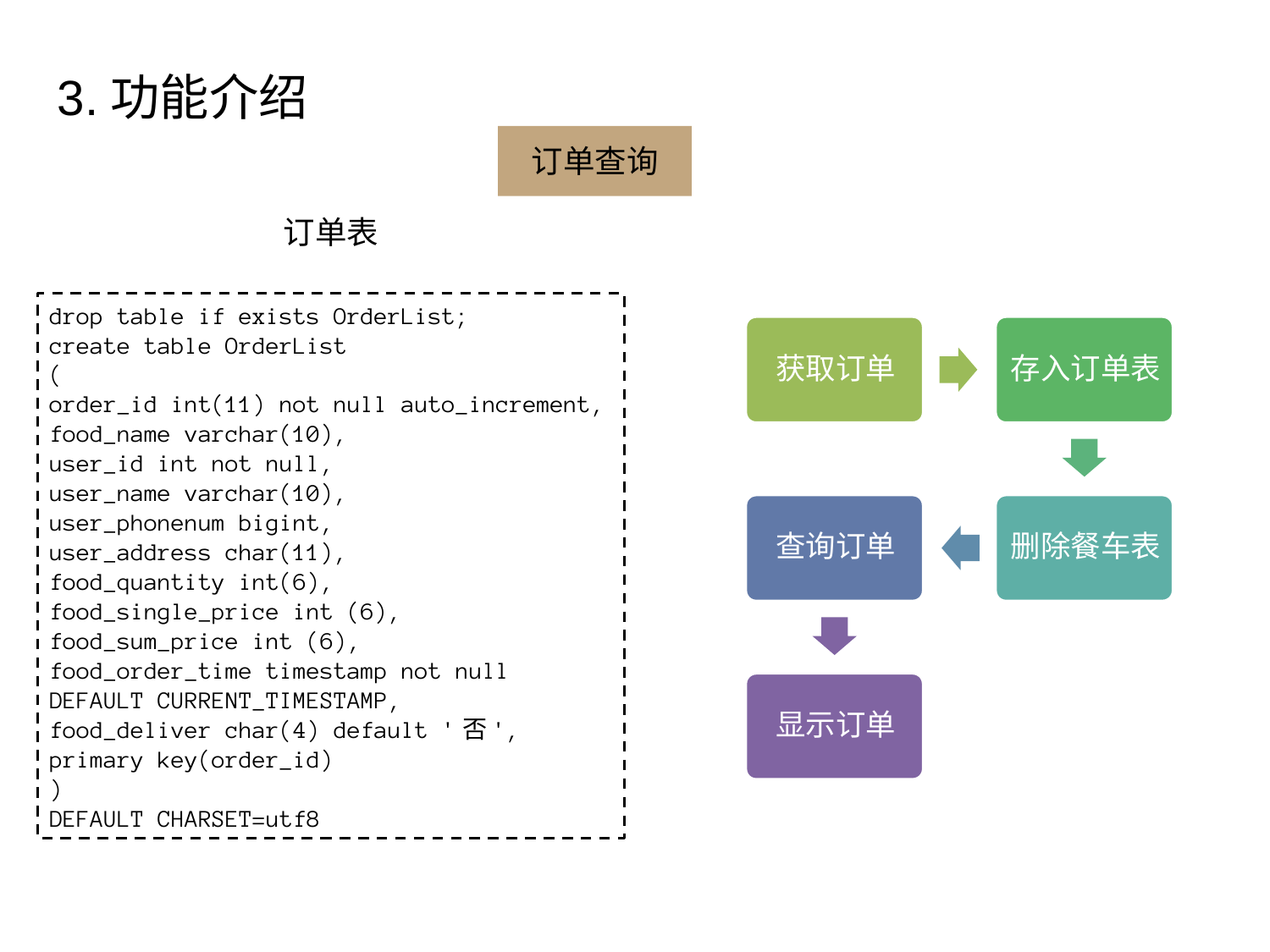

3.功能介绍

订单查询
订单表
drop table if exists OrderList;
create table OrderList
(
order_id int(11) not null auto_increment,
food_name varchar(10),
user_id int not null,
user_name varchar(10),
user_phonenum bigint,
user_address char(11),
food_quantity int(6),
food_single_price int (6),
food_sum_price int (6),
food_order_time timestamp not null DEFAULT CURRENT_TIMESTAMP,
food_deliver char(4) default '否',
primary key(order_id)
)
DEFAULT CHARSET=utf8
点击添加文本
获取订单

存入订单表

删除餐车表

查询订单

显示订单
点击添加文本
点击添加文本
点击添加文本